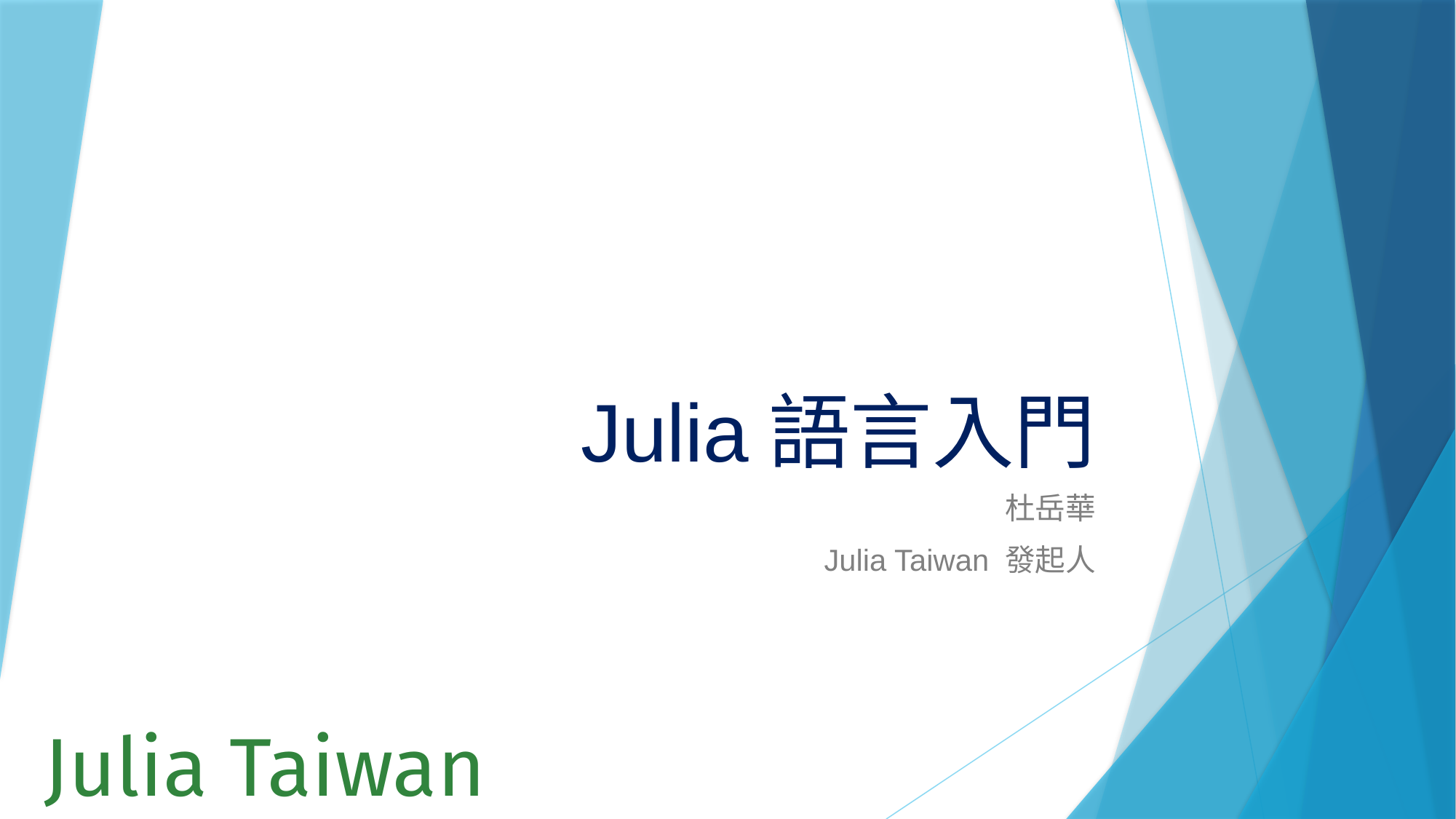

# Julia語言入門
杜岳華
Julia Taiwan 發起人
Julia Taiwan